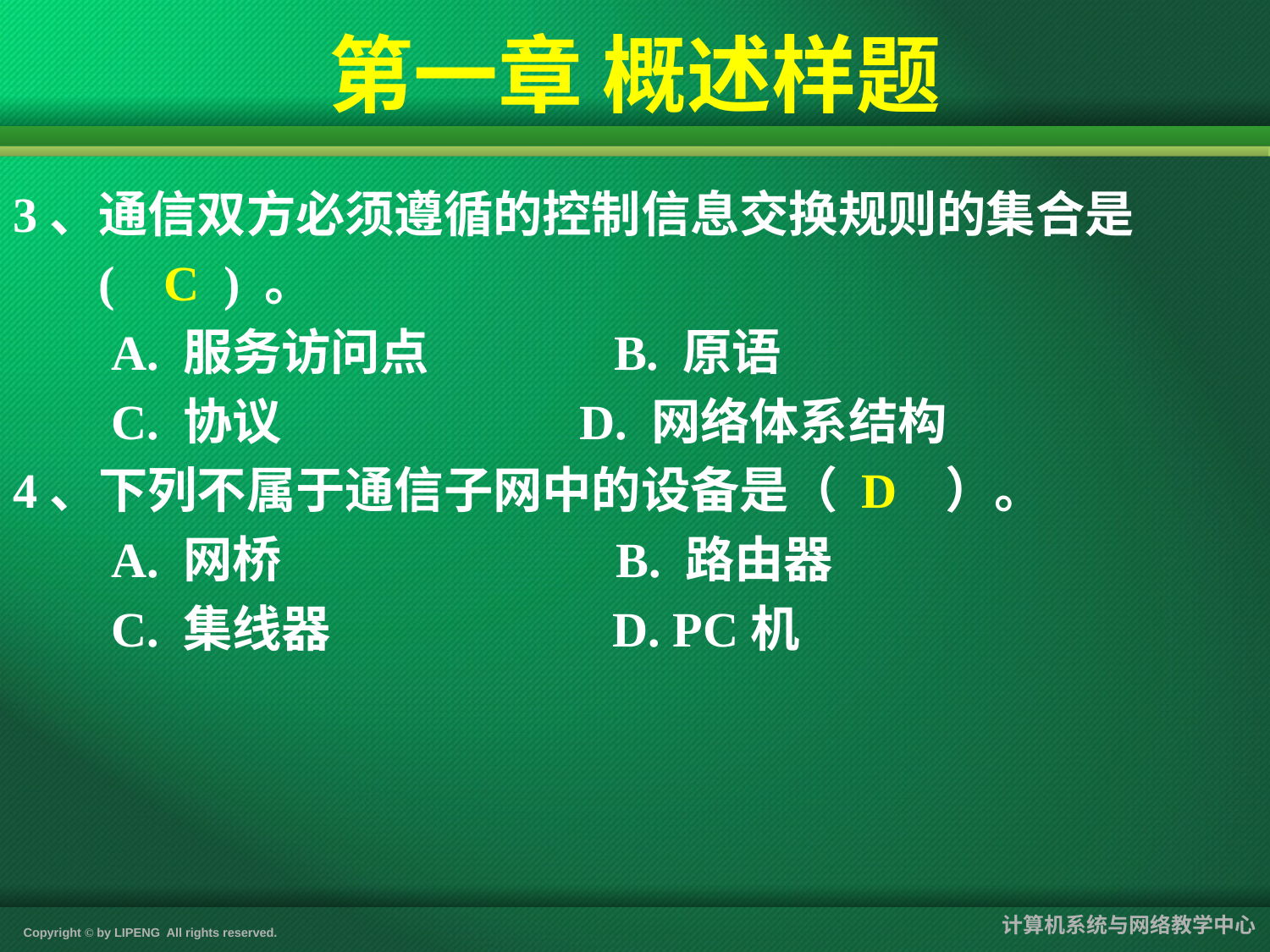

第一章 概述样题
3、通信双方必须遵循的控制信息交换规则的集合是
       (    C  ) 。
        A. 服务访问点　           B. 原语
        C. 协议　　  	       D. 网络体系结构
4、下列不属于通信子网中的设备是（ D   ）。
        A. 网桥　           		B. 路由器
        C. 集线器　　  	          D. PC机